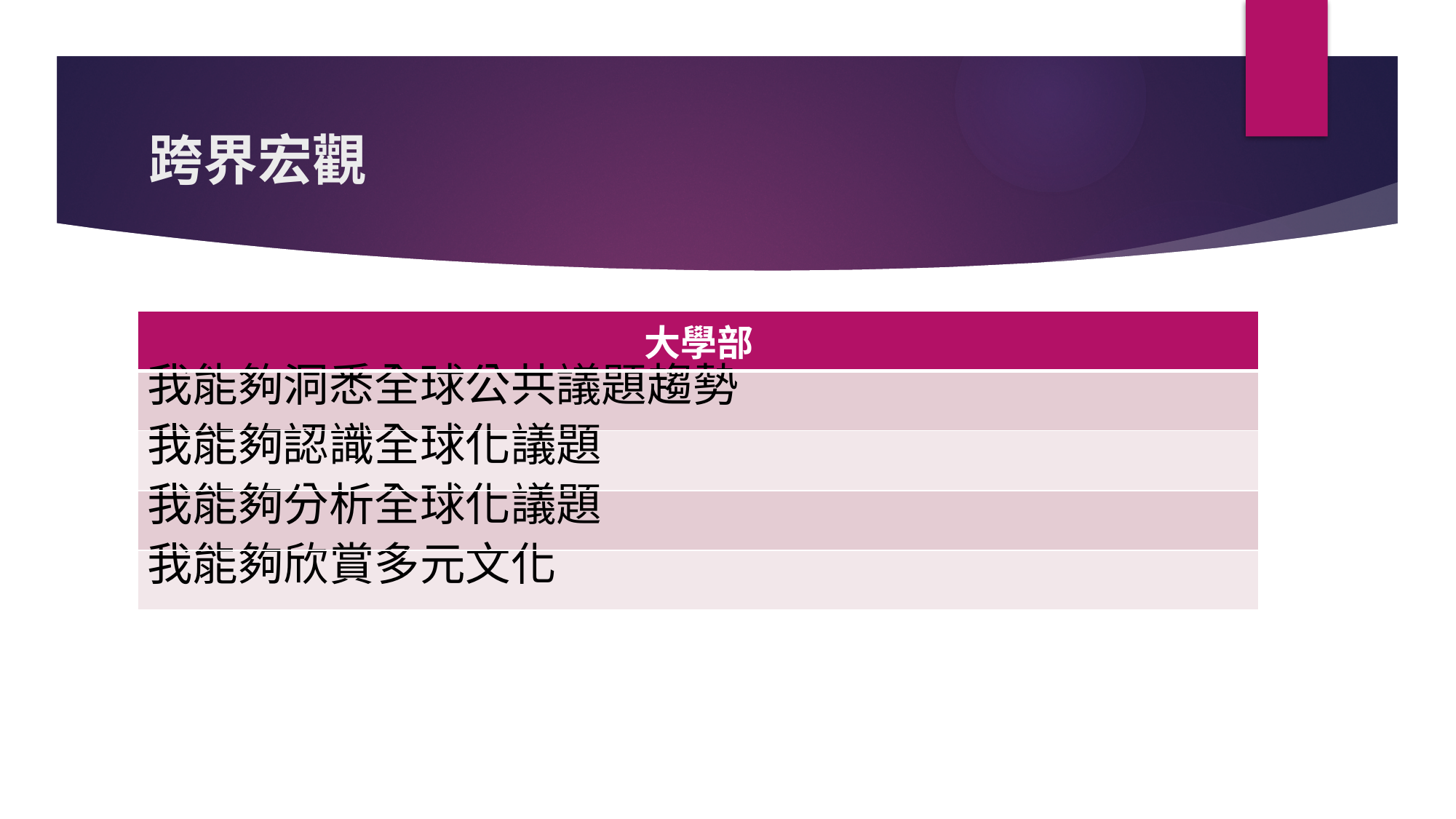

# 跨界宏觀
| 大學部 |
| --- |
| 我能夠洞悉全球公共議題趨勢 |
| 我能夠認識全球化議題 |
| 我能夠分析全球化議題 |
| 我能夠欣賞多元文化 |